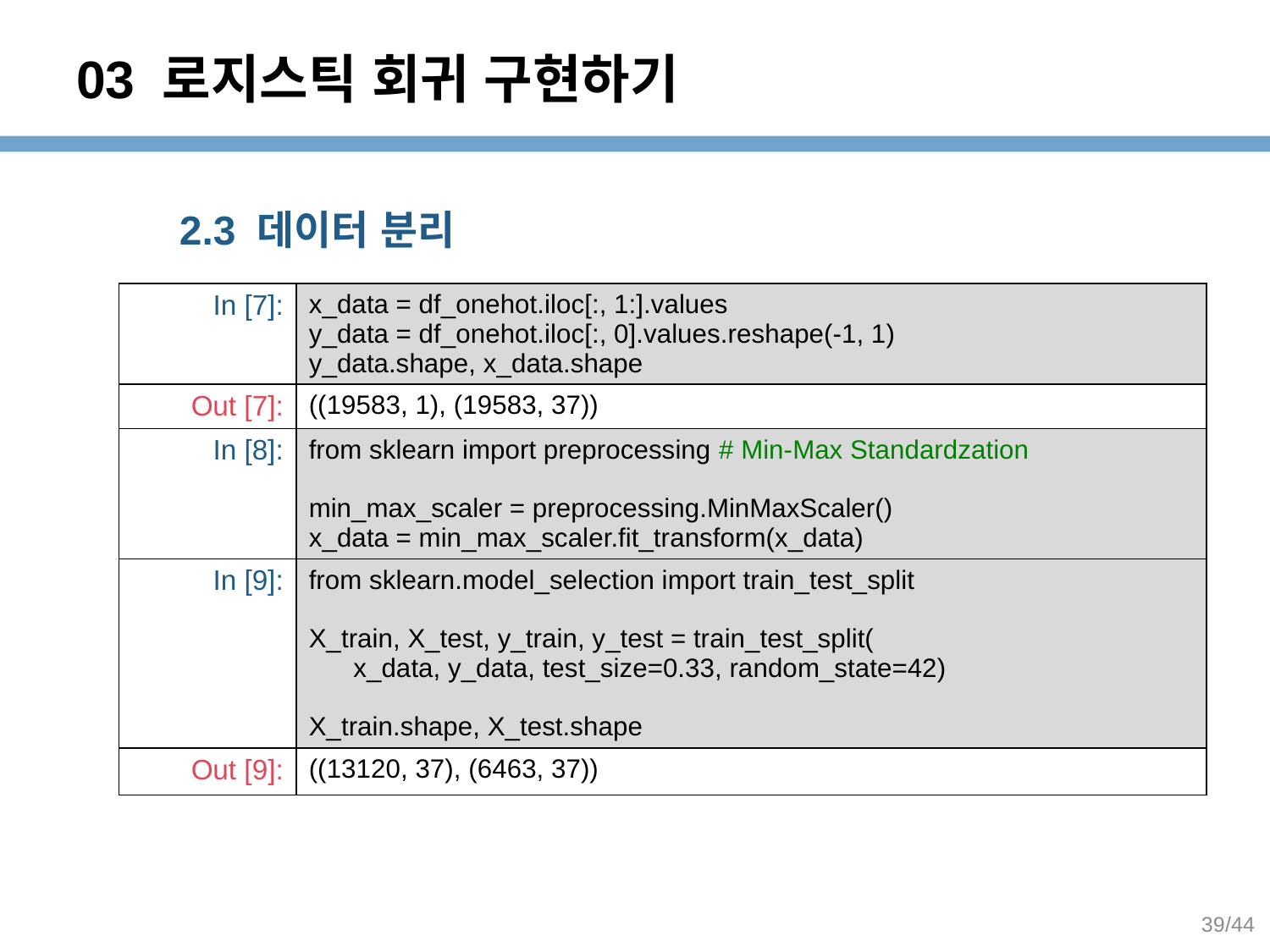

# 03 로지스틱 회귀 구현하기
2.3 데이터 분리

| In [7]: | x\_data = df\_onehot.iloc[:, 1:].values y\_data = df\_onehot.iloc[:, 0].values.reshape(-1, 1) y\_data.shape, x\_data.shape |
| --- | --- |
| Out [7]: | ((19583, 1), (19583, 37)) |
| In [8]: | from sklearn import preprocessing # Min-Max Standardzation min\_max\_scaler = preprocessing.MinMaxScaler() x\_data = min\_max\_scaler.fit\_transform(x\_data) |
| In [9]: | from sklearn.model\_selection import train\_test\_split X\_train, X\_test, y\_train, y\_test = train\_test\_split( x\_data, y\_data, test\_size=0.33, random\_state=42) X\_train.shape, X\_test.shape |
| Out [9]: | ((13120, 37), (6463, 37)) |
39/44